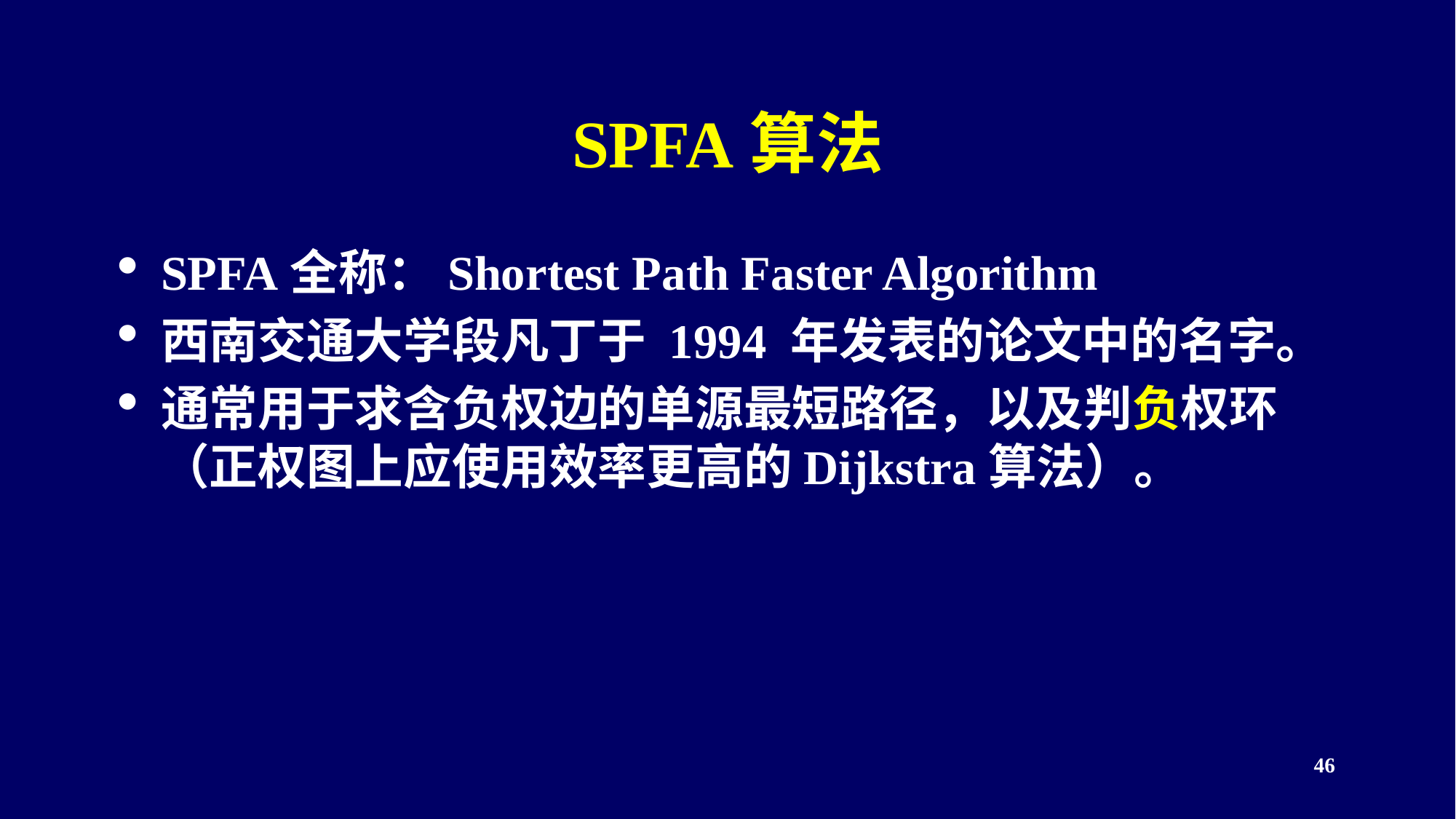

# SPFA算法
SPFA全称：Shortest Path Faster Algorithm
西南交通大学段凡丁于 1994 年发表的论文中的名字。
通常用于求含负权边的单源最短路径，以及判负权环（正权图上应使用效率更高的Dijkstra算法）。
46